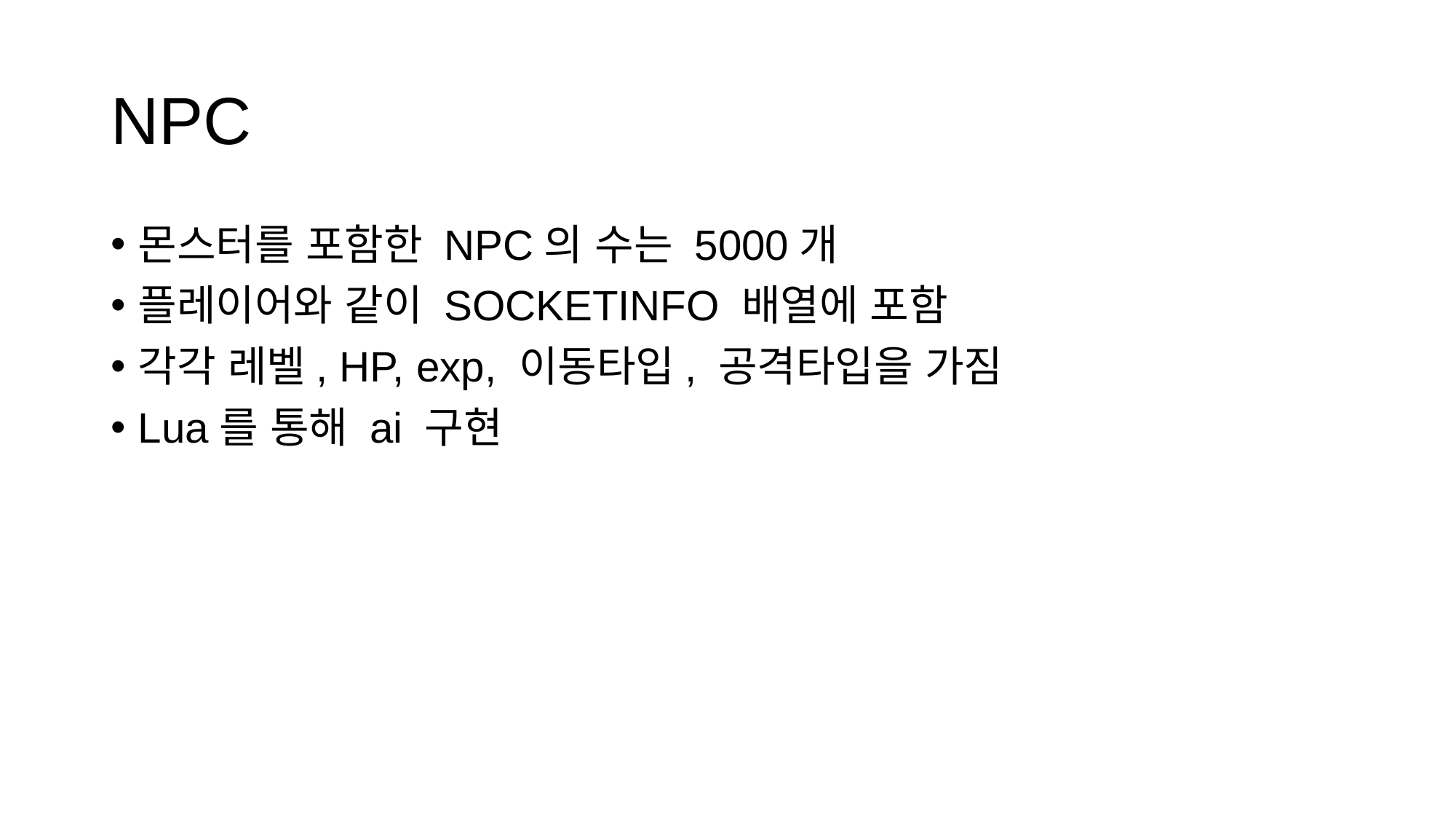

# NPC
몬스터를 포함한 NPC의 수는 5000개
플레이어와 같이 SOCKETINFO 배열에 포함
각각 레벨, HP, exp, 이동타입, 공격타입을 가짐
Lua를 통해 ai 구현